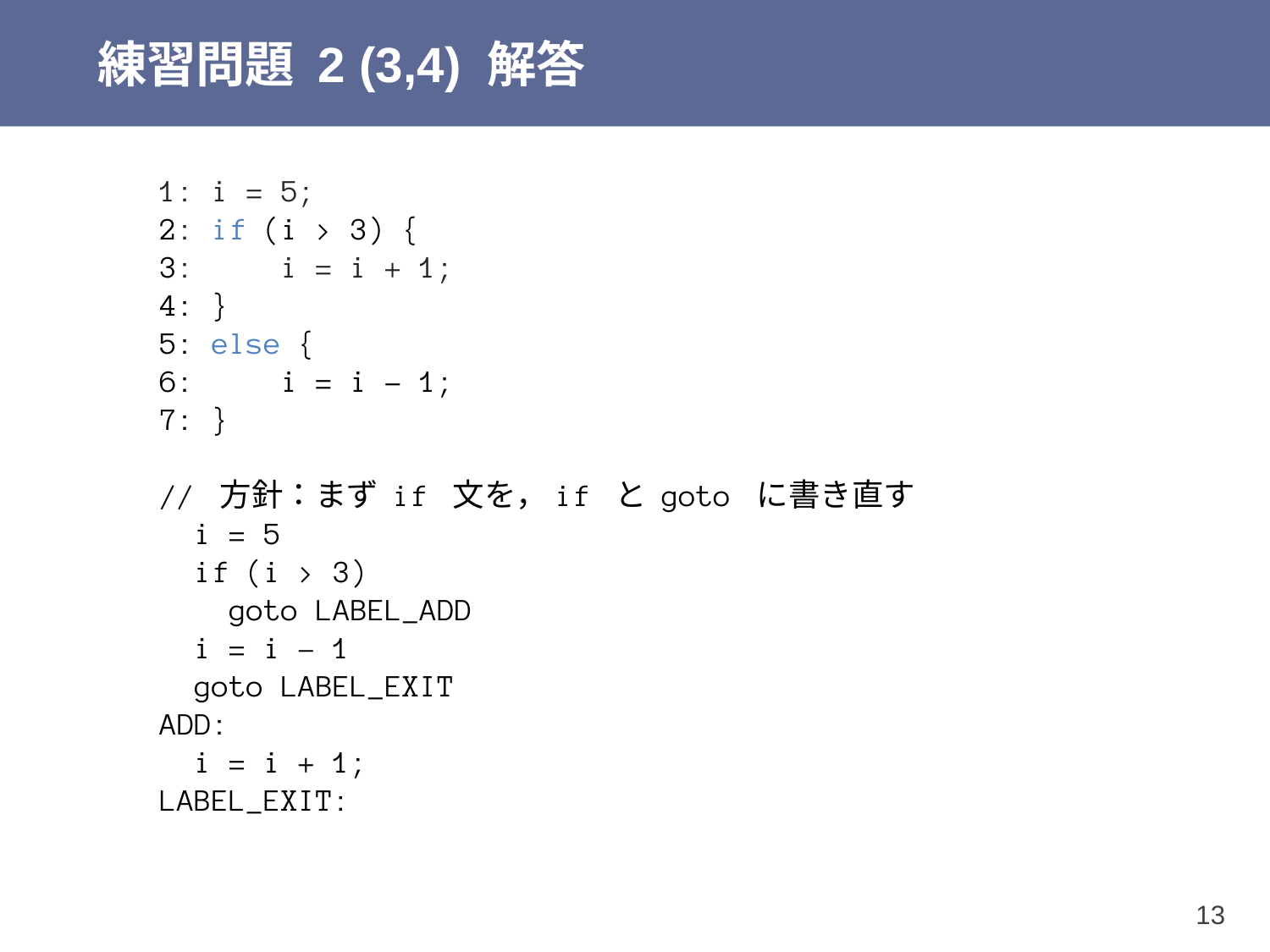

# 練習問題 2 (3,4) 解答
1: i = 5;
2: if (i > 3) {
3:     i = i + 1;
4: }
5: else {
6:     i = i - 1;
7: }

// 方針：まず if 文を，if と goto に書き直す
  i = 5
  if (i > 3)
    goto LABEL_ADD
  i = i – 1
  goto LABEL_EXIT
ADD:
  i = i + 1;
LABEL_EXIT: